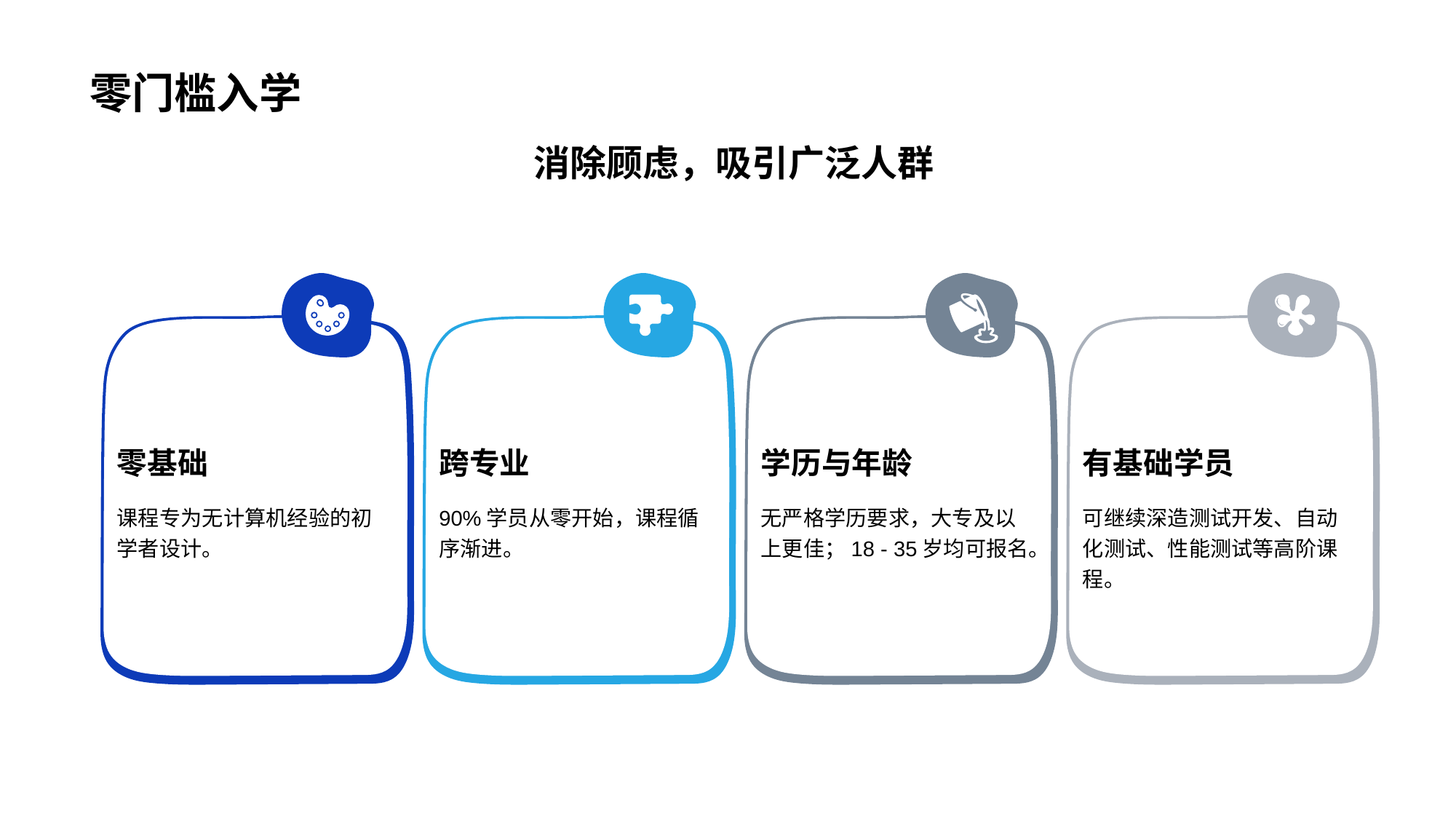

# 零门槛入学
消除顾虑，吸引广泛人群

零基础
课程专为无计算机经验的初学者设计。

跨专业
90%学员从零开始，课程循序渐进。

学历与年龄
无严格学历要求，大专及以上更佳；18 - 35岁均可报名。

有基础学员
可继续深造测试开发、自动化测试、性能测试等高阶课程。